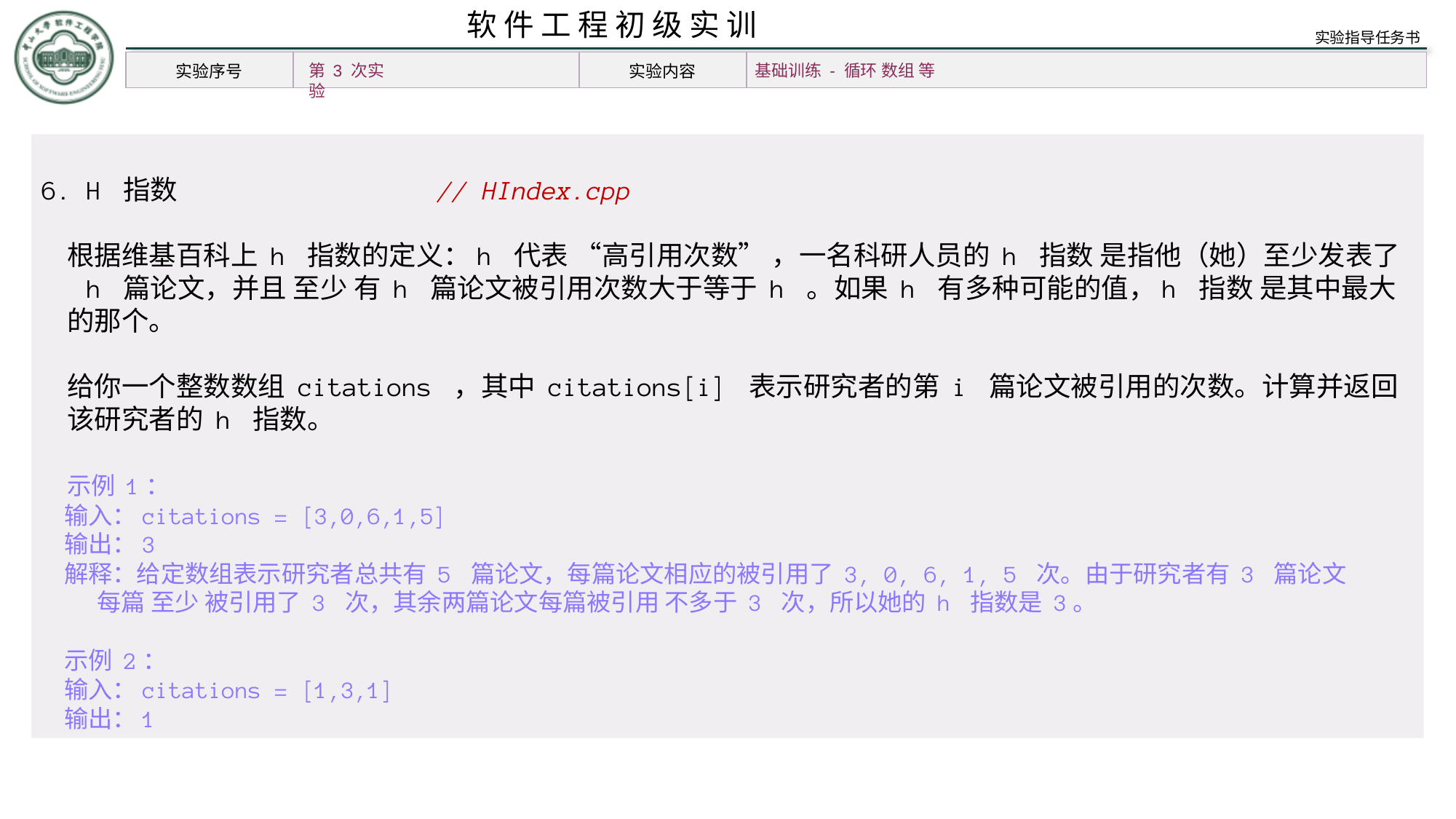

第 3 次实验
基础训练 - 循环 数组 等

6. H 指数                                         // HIndex.cpp

   根据维基百科上 h 指数的定义：h 代表 “高引用次数” ，一名科研人员的 h 指数 是指他（她）至少发表了
   h 篇论文，并且 至少 有 h 篇论文被引用次数大于等于 h 。如果 h 有多种可能的值，h 指数 是其中最大
   的那个。

   给你一个整数数组 citations ，其中 citations[i] 表示研究者的第 i 篇论文被引用的次数。计算并返回
   该研究者的 h 指数。

   示例 1：
   输入：citations = [3,0,6,1,5]
   输出：3
   解释：给定数组表示研究者总共有 5 篇论文，每篇论文相应的被引用了 3, 0, 6, 1, 5 次。由于研究者有 3 篇论文
         每篇 至少 被引用了 3 次，其余两篇论文每篇被引用 不多于 3 次，所以她的 h 指数是 3。

   示例 2：
   输入：citations = [1,3,1]
   输出：1